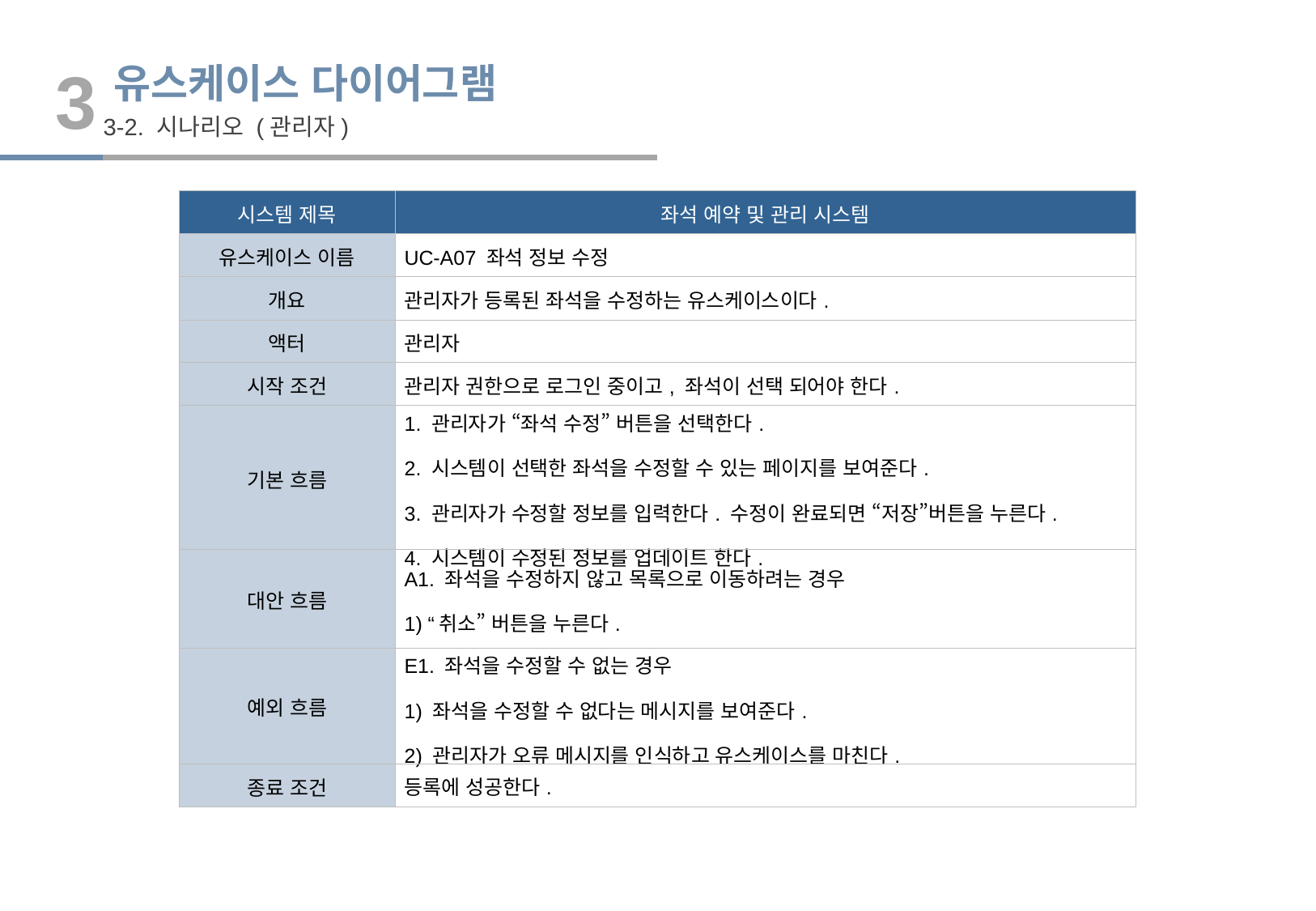

3
유스케이스 다이어그램
3-2. 시나리오 (관리자)
| 시스템 제목 | 좌석 예약 및 관리 시스템 |
| --- | --- |
| 유스케이스 이름 | UC-A07 좌석 정보 수정 |
| 개요 | 관리자가 등록된 좌석을 수정하는 유스케이스이다. |
| 액터 | 관리자 |
| 시작 조건 | 관리자 권한으로 로그인 중이고, 좌석이 선택 되어야 한다. |
| 기본 흐름 | 1. 관리자가 “좌석 수정” 버튼을 선택한다. 2. 시스템이 선택한 좌석을 수정할 수 있는 페이지를 보여준다. 3. 관리자가 수정할 정보를 입력한다. 수정이 완료되면 “저장”버튼을 누른다. 4. 시스템이 수정된 정보를 업데이트 한다. |
| 대안 흐름 | A1. 좌석을 수정하지 않고 목록으로 이동하려는 경우 1) “취소” 버튼을 누른다. |
| 예외 흐름 | E1. 좌석을 수정할 수 없는 경우 1) 좌석을 수정할 수 없다는 메시지를 보여준다. 2) 관리자가 오류 메시지를 인식하고 유스케이스를 마친다. |
| 종료 조건 | 등록에 성공한다. |